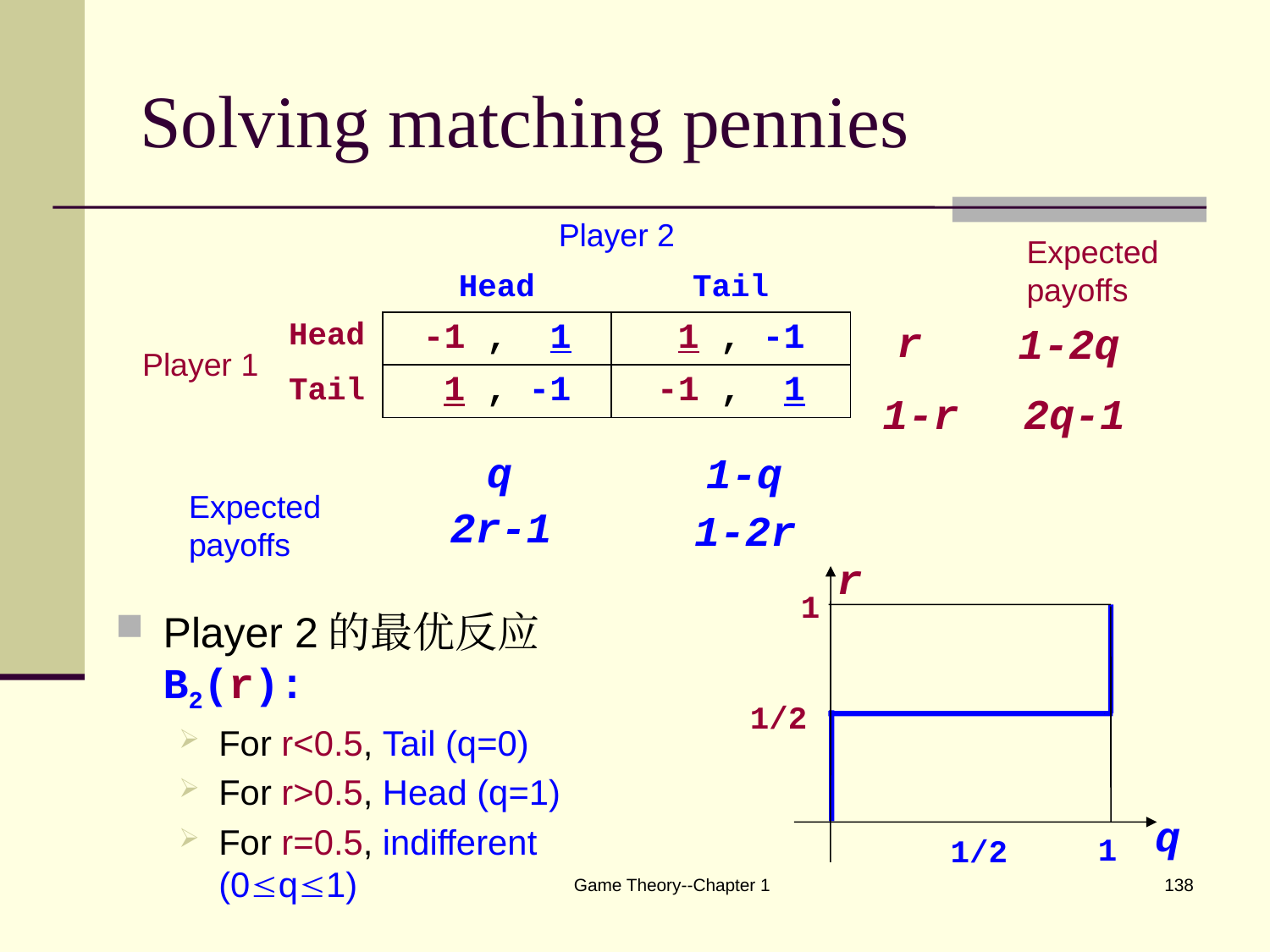

# Solving matching pennies
|  |  | Player 2 |  |
| --- | --- | --- | --- |
|  |  | Head | Tail |
| Player 1 | Head | -1 , 1 | 1 , -1 |
|  | Tail | 1 , -1 | -1 , 1 |
Expected payoffs
r
1-2q
1-r
2q-1
q
1-q
Expected payoffs
2r-1
1-2r
r

1
1/2
q

1
1/2

Player 2的最优反应
B2(r):
For r<0.5, Tail (q=0)
For r>0.5, Head (q=1)
For r=0.5, indifferent (0≤q≤1)

Game Theory--Chapter 1
138